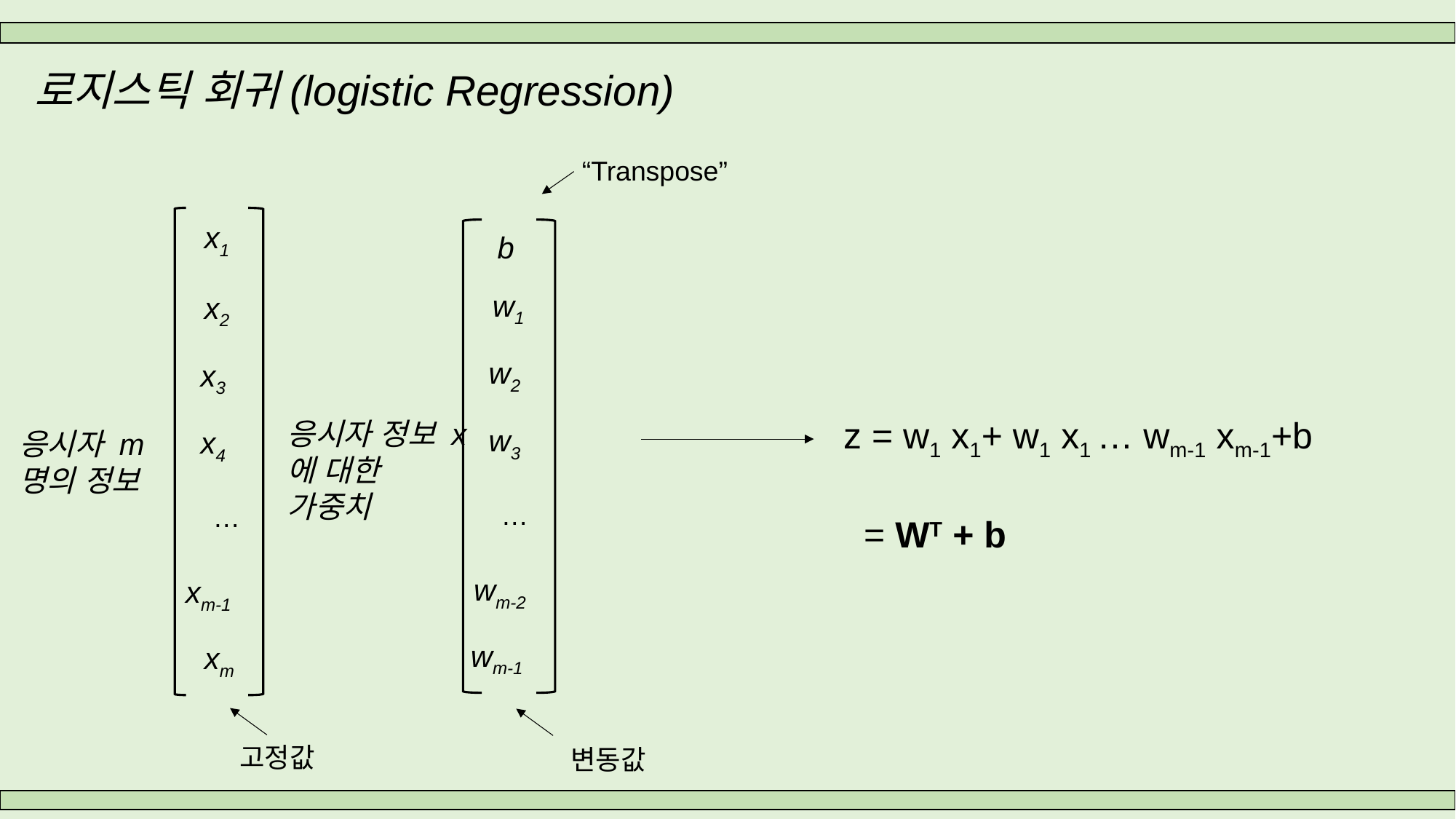

로지스틱 회귀(logistic Regression)
“Transpose”

x1

b
w1
x2
w2
x3
z = w1 x1+ w1 x1 … wm-1 xm-1+b

  = WT + b
응시자 정보 x에 대한 가중치
w3
x4
응시자 m명의 정보
…
…
wm-2
xm-1
wm-1
xm
고정값
변동값